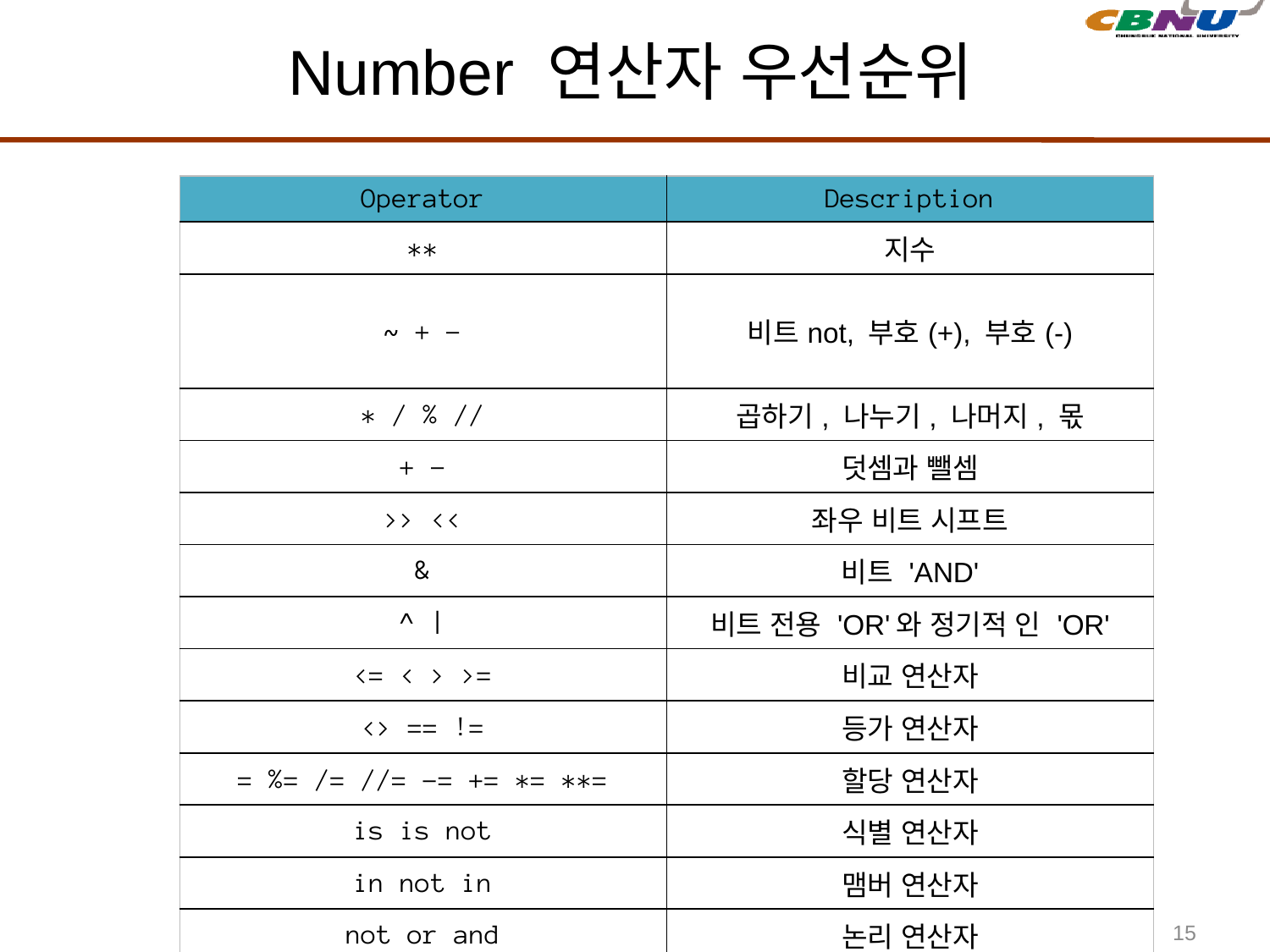

# Number 연산자 우선순위
| Operator | Description |
| --- | --- |
| \*\* | 지수 |
| ~ + - | 비트not, 부호(+), 부호(-) |
| \* / % // | 곱하기, 나누기, 나머지, 몫 |
| + - | 덧셈과 뺄셈 |
| >> << | 좌우 비트 시프트 |
| & | 비트 'AND' |
| ^ | | 비트 전용 'OR'와 정기적 인 'OR' |
| <= < > >= | 비교 연산자 |
| <> == != | 등가 연산자 |
| = %= /= //= -= += \*= \*\*= | 할당 연산자 |
| is is not | 식별 연산자 |
| in not in | 맴버 연산자 |
| not or and | 논리 연산자 |
15